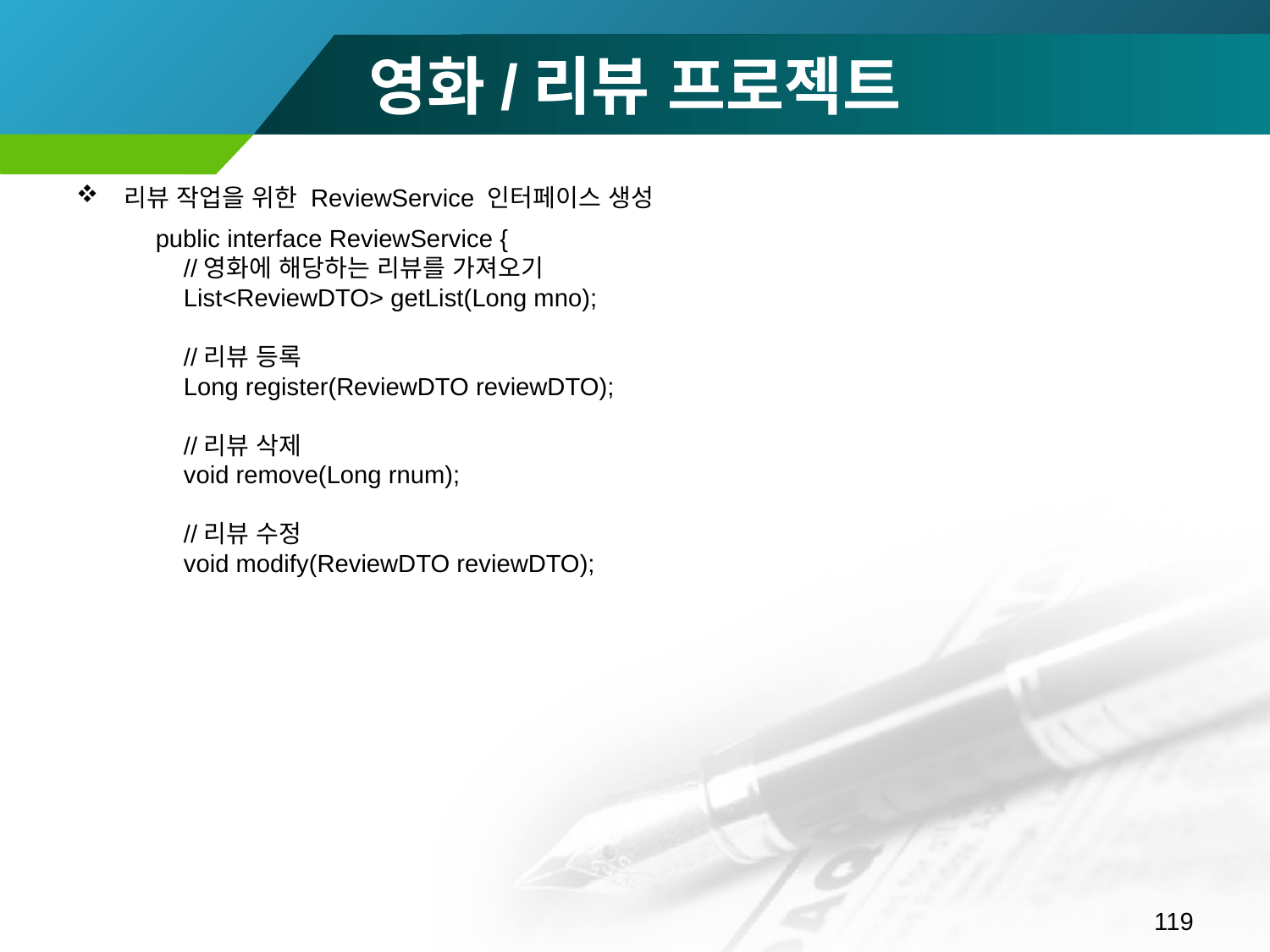

# 영화/리뷰 프로젝트
리뷰 작업을 위한 ReviewService 인터페이스 생성
public interface ReviewService {
    //영화에 해당하는 리뷰를 가져오기
    List<ReviewDTO> getList(Long mno);

    //리뷰 등록
    Long register(ReviewDTO reviewDTO);

    //리뷰 삭제
    void remove(Long rnum);

    //리뷰 수정
    void modify(ReviewDTO reviewDTO);

119